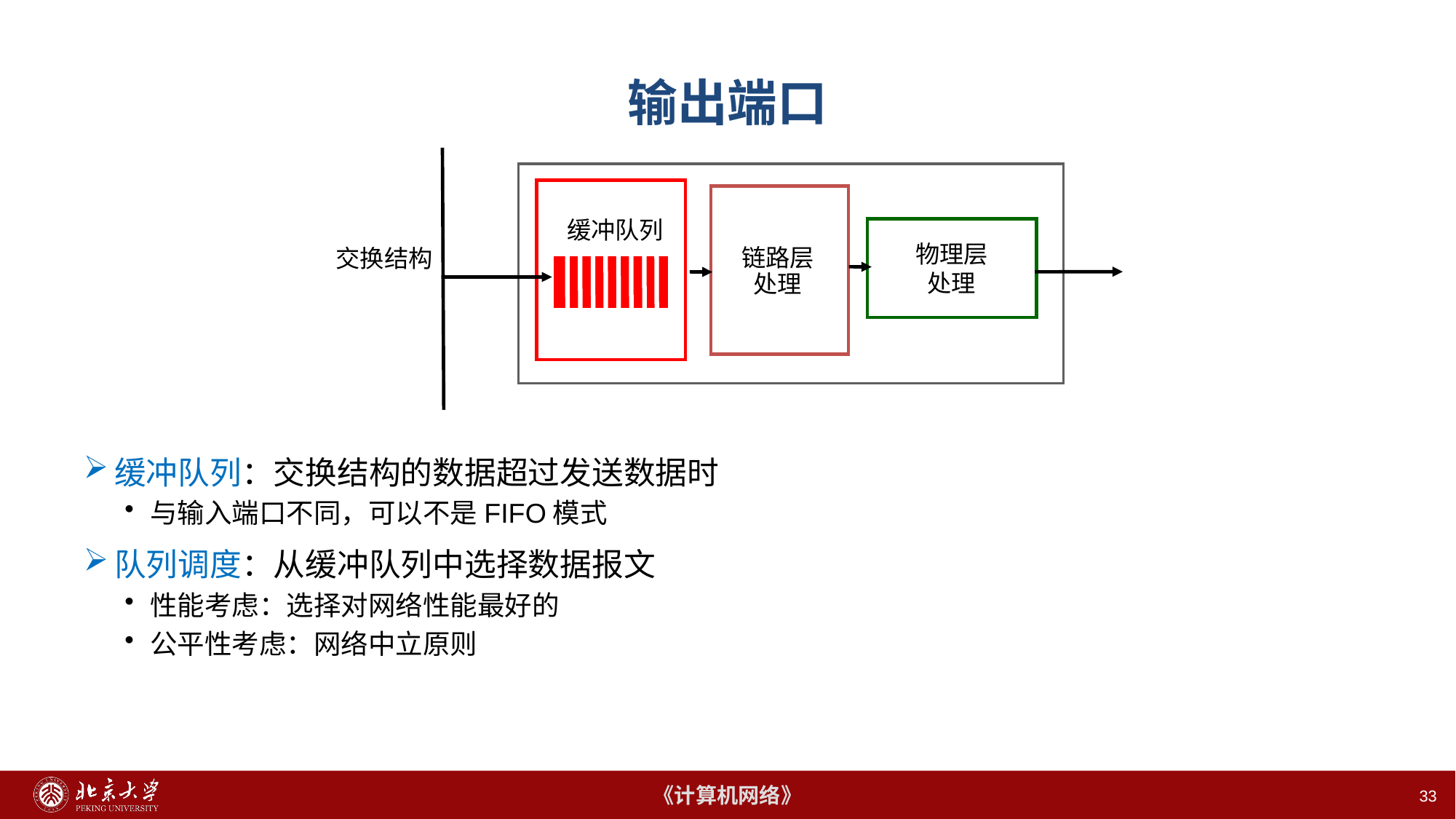

# 输出端口

缓冲队列

交换结构
物理层
处理
链路层
处理

缓冲队列：交换结构的数据超过发送数据时
与输入端口不同，可以不是FIFO模式
队列调度：从缓冲队列中选择数据报文
性能考虑：选择对网络性能最好的
公平性考虑：网络中立原则
33